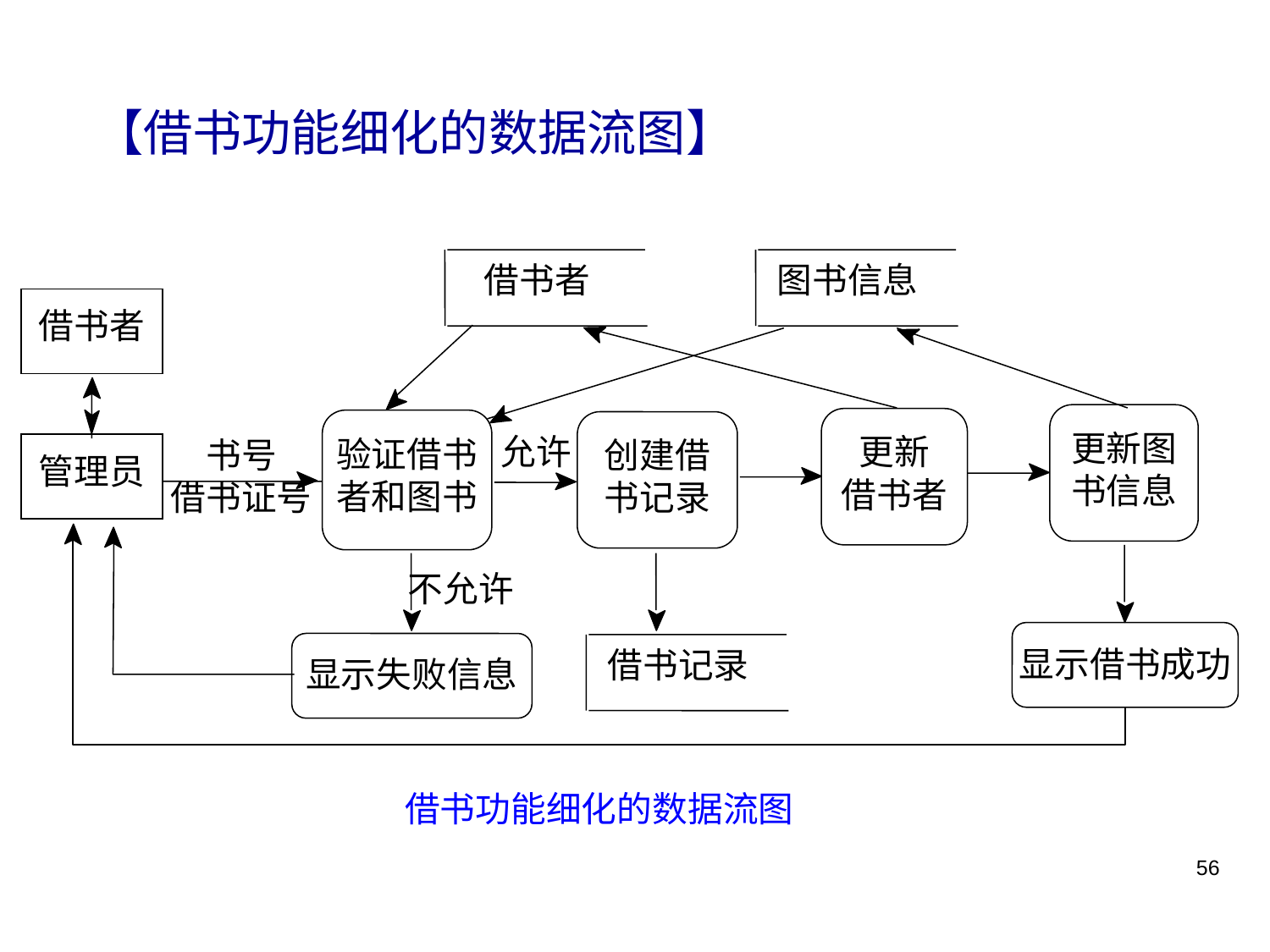

【借书功能细化的数据流图】
借书者

图书信息

借书者

更新图
书信息
更新
借书者
验证借书
者和图书
创建借
书记录
允许
书号
借书证号
管理员

不允许
显示借书成功
借书记录

显示失败信息
借书功能细化的数据流图
56